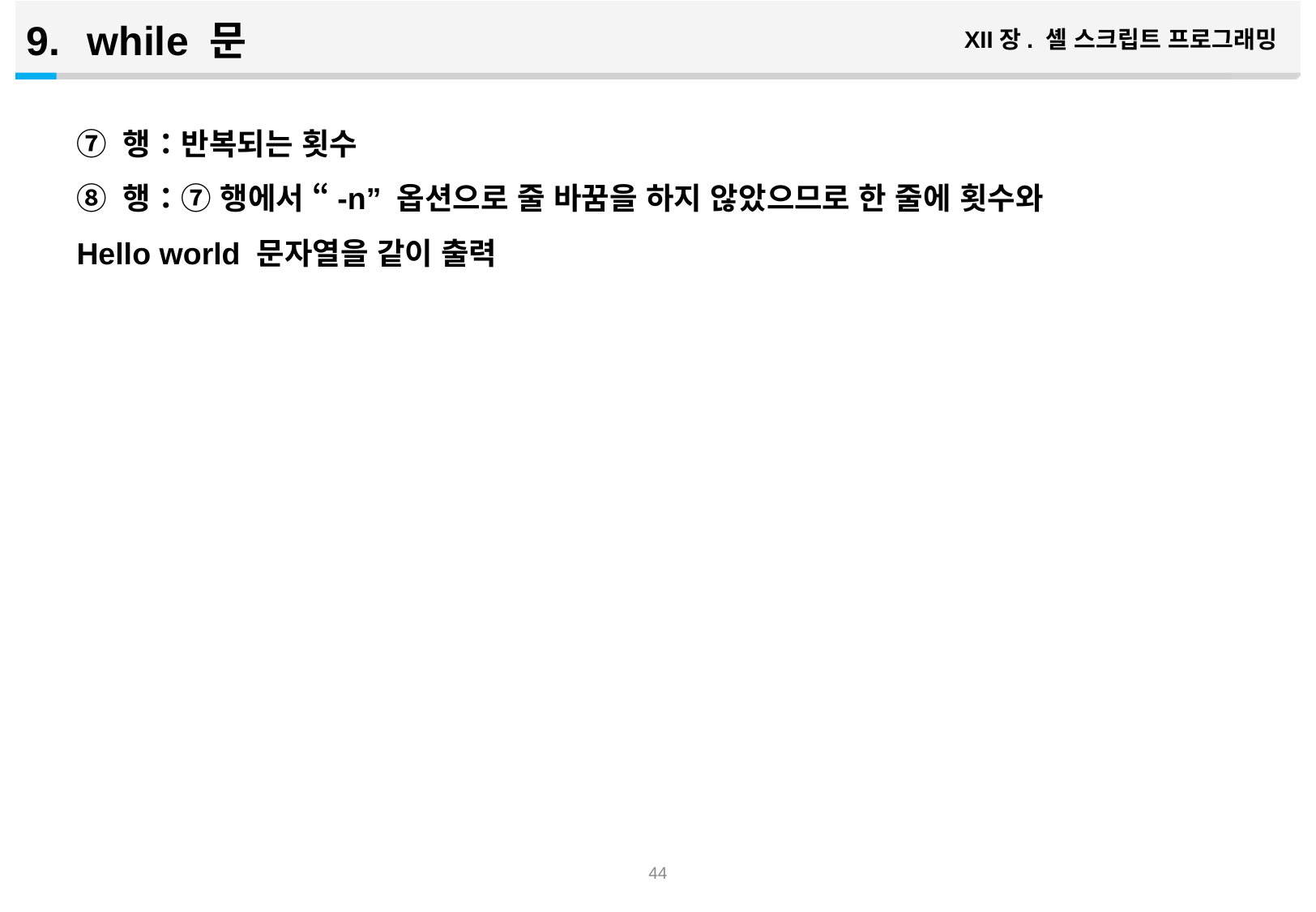

while 문
XII장. 셸 스크립트 프로그래밍
⑦ 행：반복되는 횟수
⑧ 행：⑦ 행에서 “-n” 옵션으로 줄 바꿈을 하지 않았으므로 한 줄에 횟수와
Hello world 문자열을 같이 출력
44